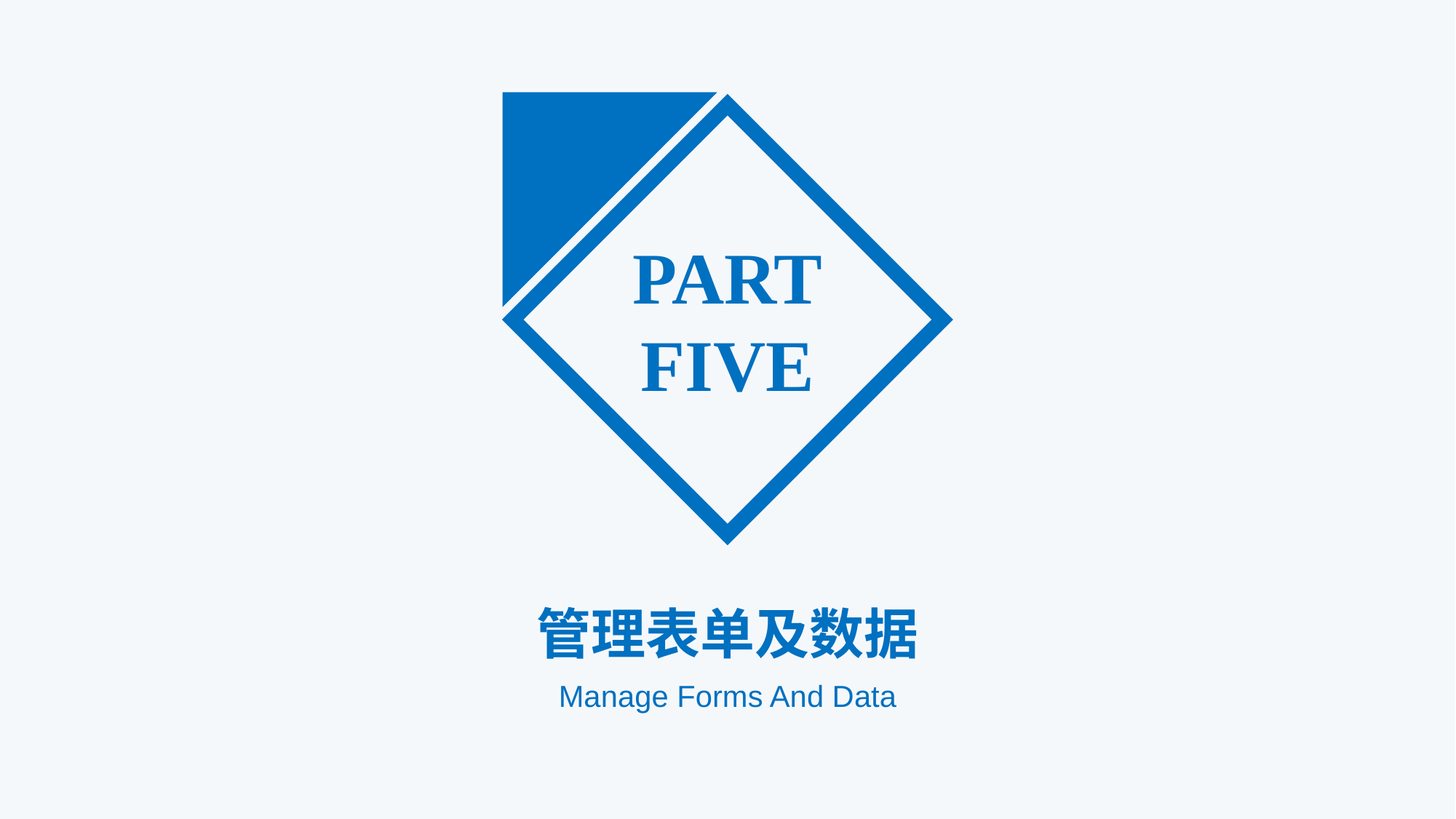

PART
FIVE
管理表单及数据
Manage Forms And Data